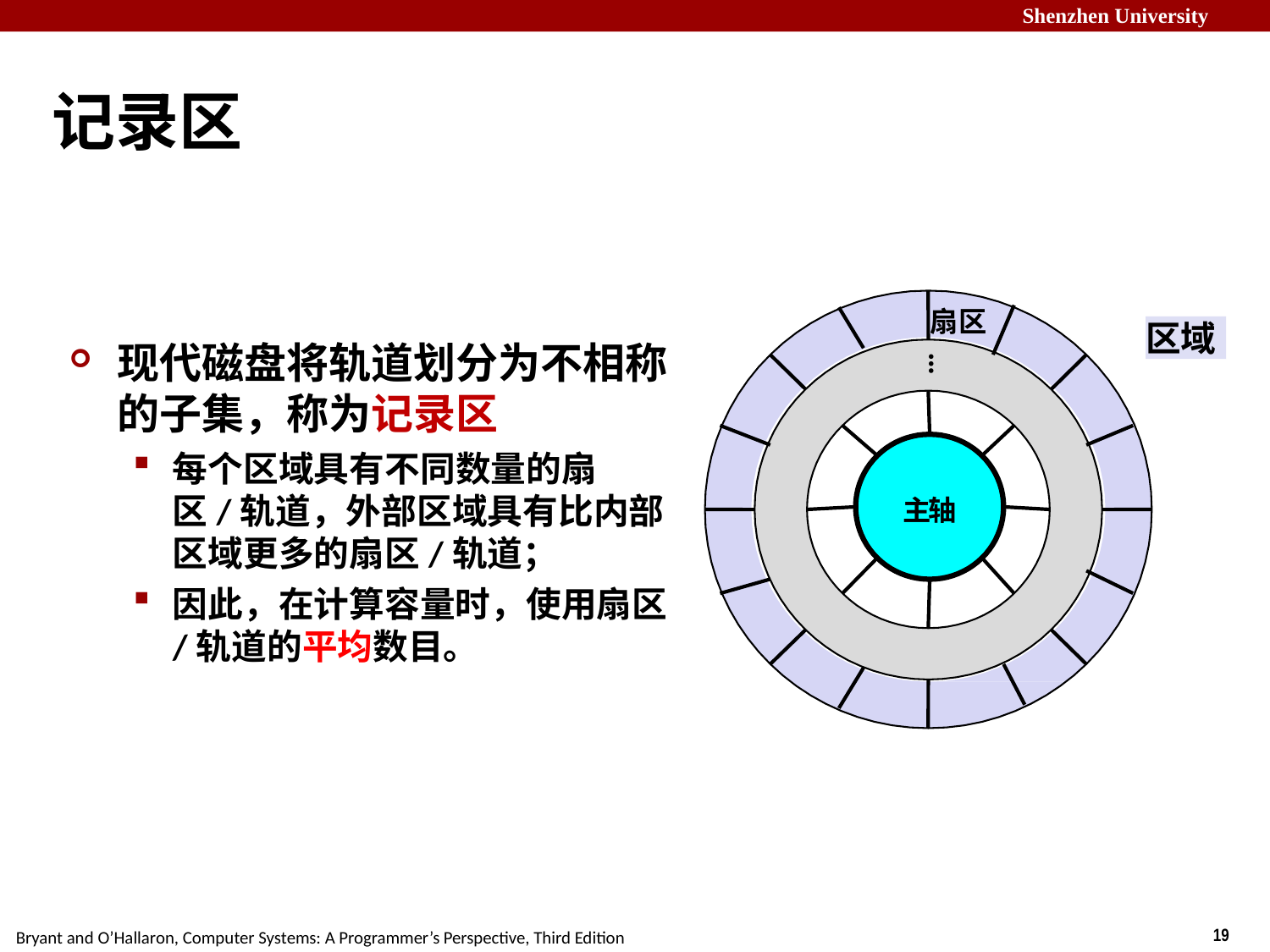

# 记录区

扇区

区域
现代磁盘将轨道划分为不相称的子集，称为记录区
每个区域具有不同数量的扇区/轨道，外部区域具有比内部区域更多的扇区/轨道；
因此，在计算容量时，使用扇区/轨道的平均数目。

…

主轴